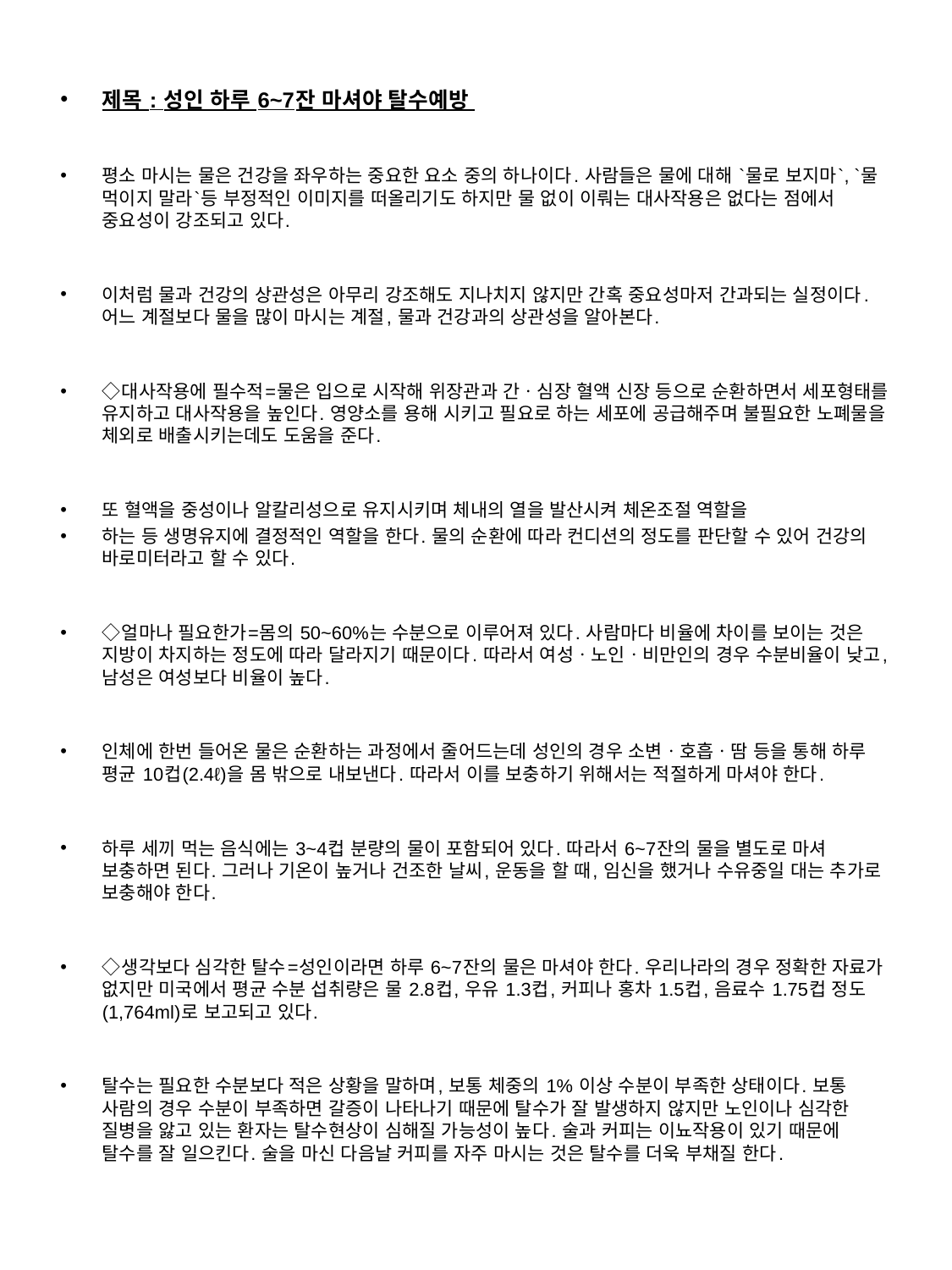

제목 : 성인 하루 6~7잔 마셔야 탈수예방

평소 마시는 물은 건강을 좌우하는 중요한 요소 중의 하나이다. 사람들은 물에 대해 `물로 보지마`, `물 먹이지 말라`등 부정적인 이미지를 떠올리기도 하지만 물 없이 이뤄는 대사작용은 없다는 점에서 중요성이 강조되고 있다.

이처럼 물과 건강의 상관성은 아무리 강조해도 지나치지 않지만 간혹 중요성마저 간과되는 실정이다. 어느 계절보다 물을 많이 마시는 계절, 물과 건강과의 상관성을 알아본다.

◇대사작용에 필수적=물은 입으로 시작해 위장관과 간ㆍ심장 혈액 신장 등으로 순환하면서 세포형태를 유지하고 대사작용을 높인다. 영양소를 용해 시키고 필요로 하는 세포에 공급해주며 불필요한 노폐물을 체외로 배출시키는데도 도움을 준다.

또 혈액을 중성이나 알칼리성으로 유지시키며 체내의 열을 발산시켜 체온조절 역할을
하는 등 생명유지에 결정적인 역할을 한다. 물의 순환에 따라 컨디션의 정도를 판단할 수 있어 건강의 바로미터라고 할 수 있다.

◇얼마나 필요한가=몸의 50~60%는 수분으로 이루어져 있다. 사람마다 비율에 차이를 보이는 것은 지방이 차지하는 정도에 따라 달라지기 때문이다. 따라서 여성ㆍ노인ㆍ비만인의 경우 수분비율이 낮고, 남성은 여성보다 비율이 높다.

인체에 한번 들어온 물은 순환하는 과정에서 줄어드는데 성인의 경우 소변ㆍ호흡ㆍ땀 등을 통해 하루 평균 10컵(2.4ℓ)을 몸 밖으로 내보낸다. 따라서 이를 보충하기 위해서는 적절하게 마셔야 한다.

하루 세끼 먹는 음식에는 3~4컵 분량의 물이 포함되어 있다. 따라서 6~7잔의 물을 별도로 마셔 보충하면 된다. 그러나 기온이 높거나 건조한 날씨, 운동을 할 때, 임신을 했거나 수유중일 대는 추가로 보충해야 한다.

◇생각보다 심각한 탈수=성인이라면 하루 6~7잔의 물은 마셔야 한다. 우리나라의 경우 정확한 자료가 없지만 미국에서 평균 수분 섭취량은 물 2.8컵, 우유 1.3컵, 커피나 홍차 1.5컵, 음료수 1.75컵 정도(1,764ml)로 보고되고 있다.

탈수는 필요한 수분보다 적은 상황을 말하며, 보통 체중의 1% 이상 수분이 부족한 상태이다. 보통 사람의 경우 수분이 부족하면 갈증이 나타나기 때문에 탈수가 잘 발생하지 않지만 노인이나 심각한 질병을 앓고 있는 환자는 탈수현상이 심해질 가능성이 높다. 술과 커피는 이뇨작용이 있기 때문에 탈수를 잘 일으킨다. 술을 마신 다음날 커피를 자주 마시는 것은 탈수를 더욱 부채질 한다.